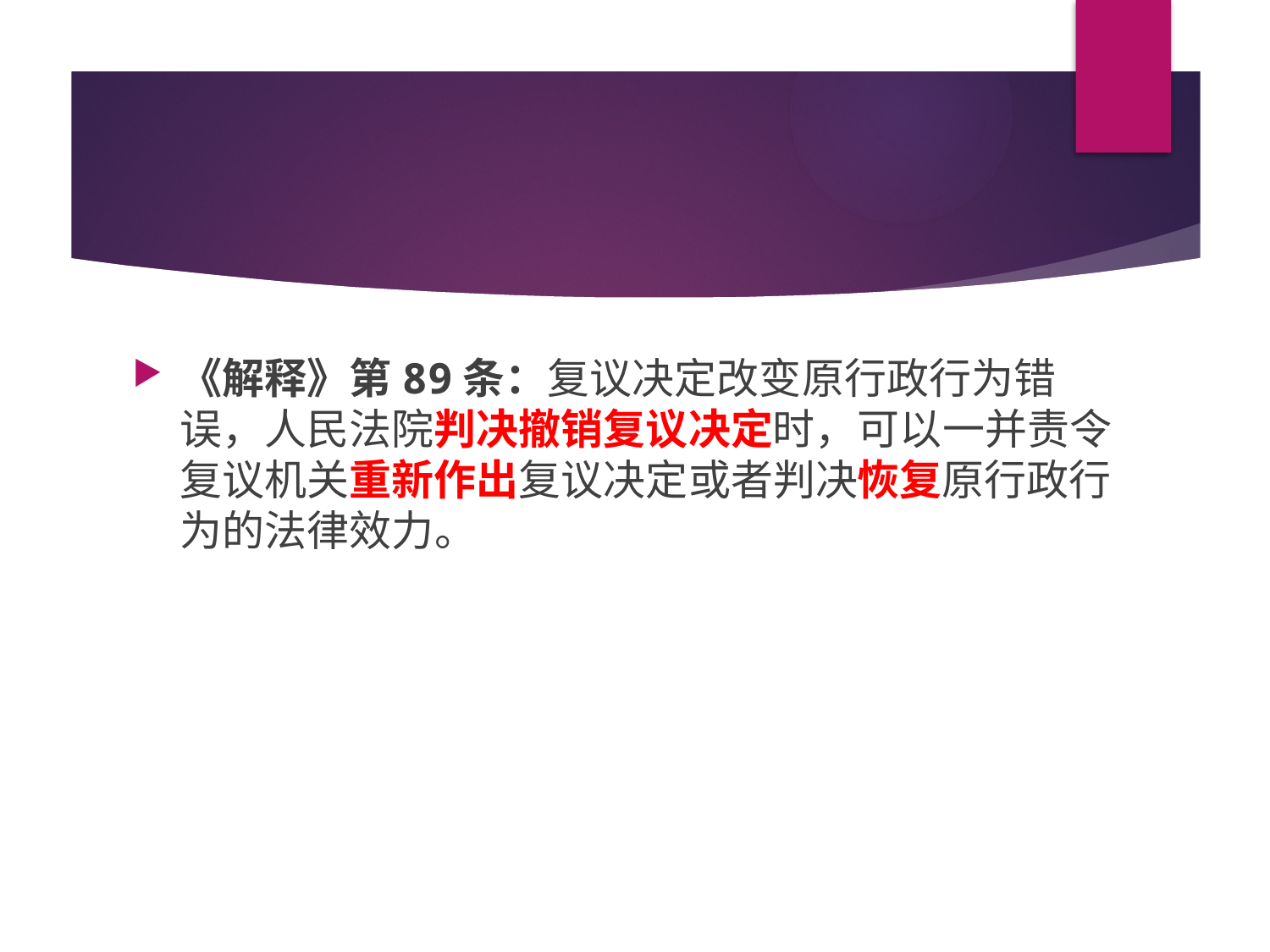

#
《解释》第89条：复议决定改变原行政行为错误，人民法院判决撤销复议决定时，可以一并责令复议机关重新作出复议决定或者判决恢复原行政行为的法律效力。